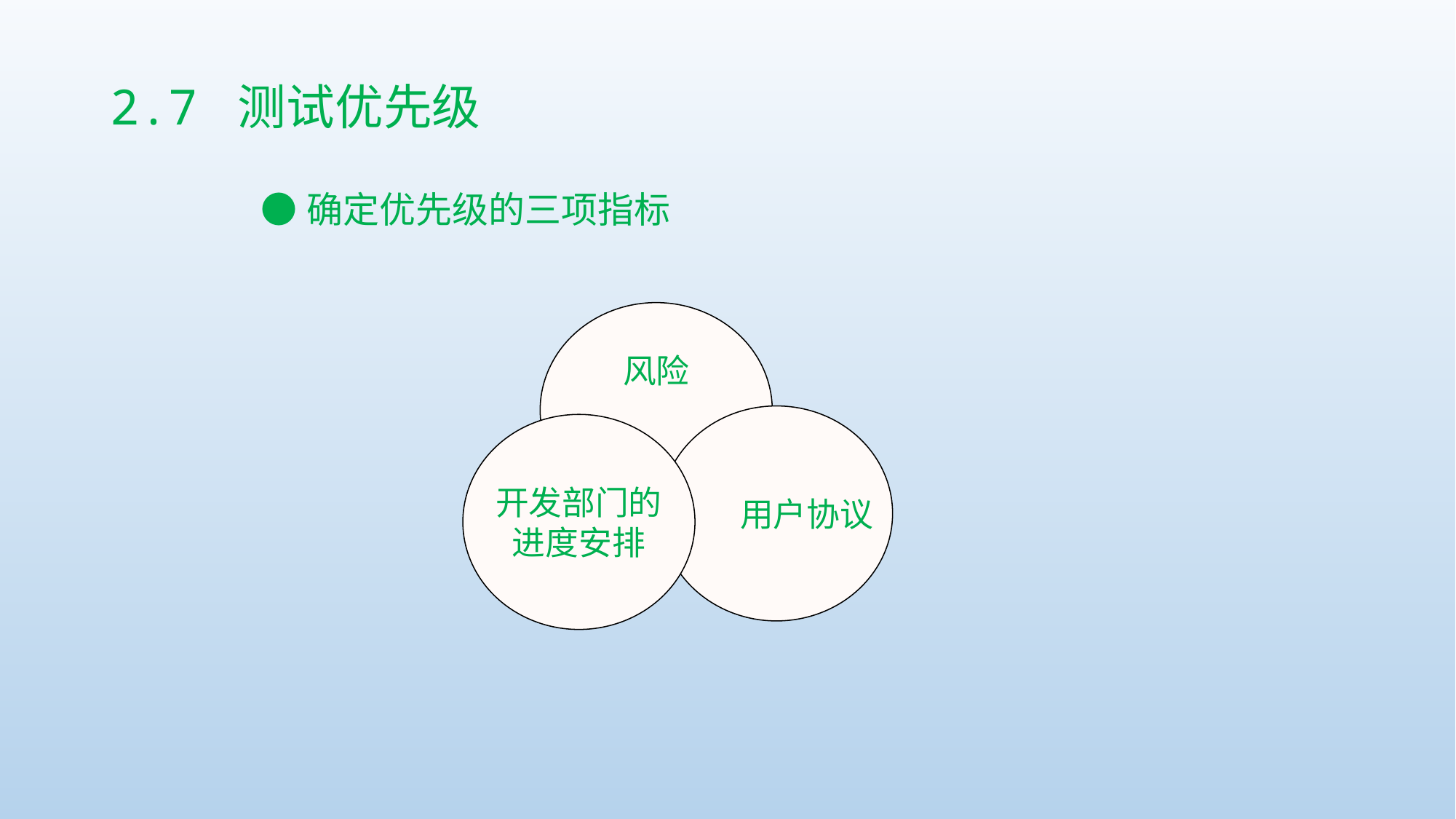

# 2.7 测试优先级
●确定优先级的三项指标
风险

       用户协议
开发部门的
进度安排